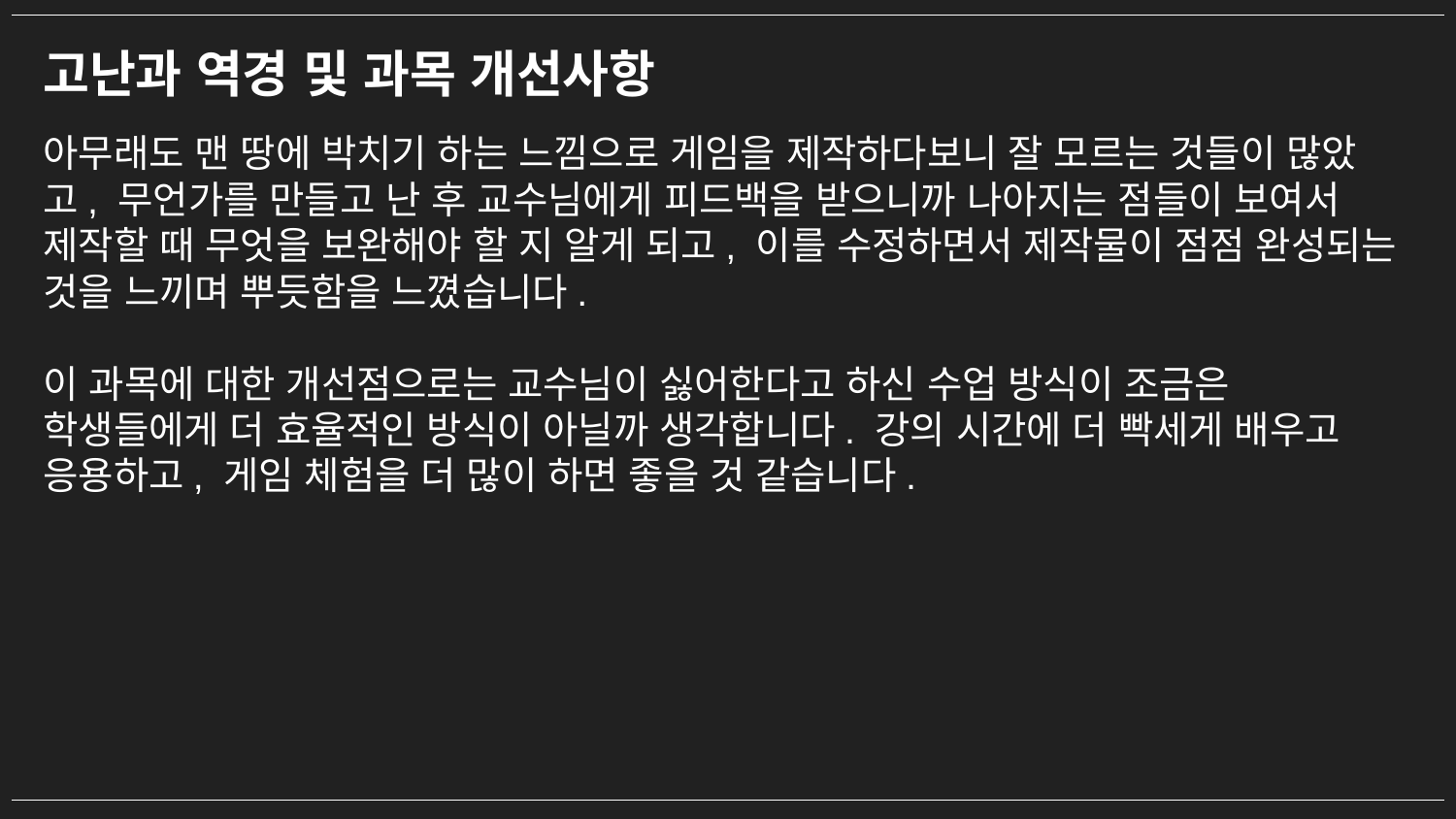

고난과 역경 및 과목 개선사항

아무래도 맨 땅에 박치기 하는 느낌으로 게임을 제작하다보니 잘 모르는 것들이 많았고, 무언가를 만들고 난 후 교수님에게 피드백을 받으니까 나아지는 점들이 보여서 제작할 때 무엇을 보완해야 할 지 알게 되고, 이를 수정하면서 제작물이 점점 완성되는 것을 느끼며 뿌듯함을 느꼈습니다.

이 과목에 대한 개선점으로는 교수님이 싫어한다고 하신 수업 방식이 조금은 학생들에게 더 효율적인 방식이 아닐까 생각합니다. 강의 시간에 더 빡세게 배우고 응용하고, 게임 체험을 더 많이 하면 좋을 것 같습니다.